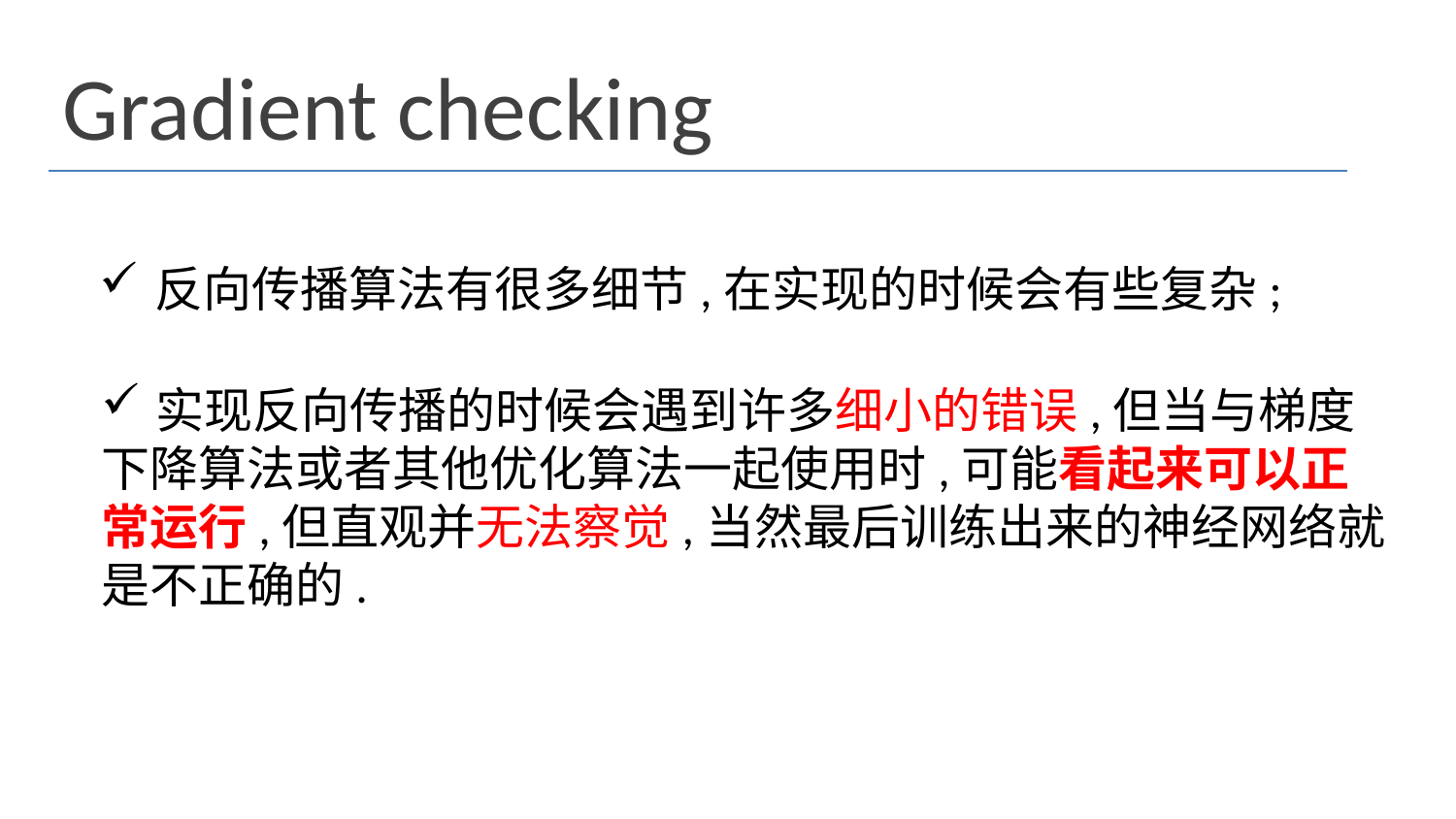

Gradient checking
反向传播算法有很多细节,在实现的时候会有些复杂;
实现反向传播的时候会遇到许多细小的错误,但当与梯度
下降算法或者其他优化算法一起使用时,可能看起来可以正
常运行,但直观并无法察觉,当然最后训练出来的神经网络就
是不正确的.